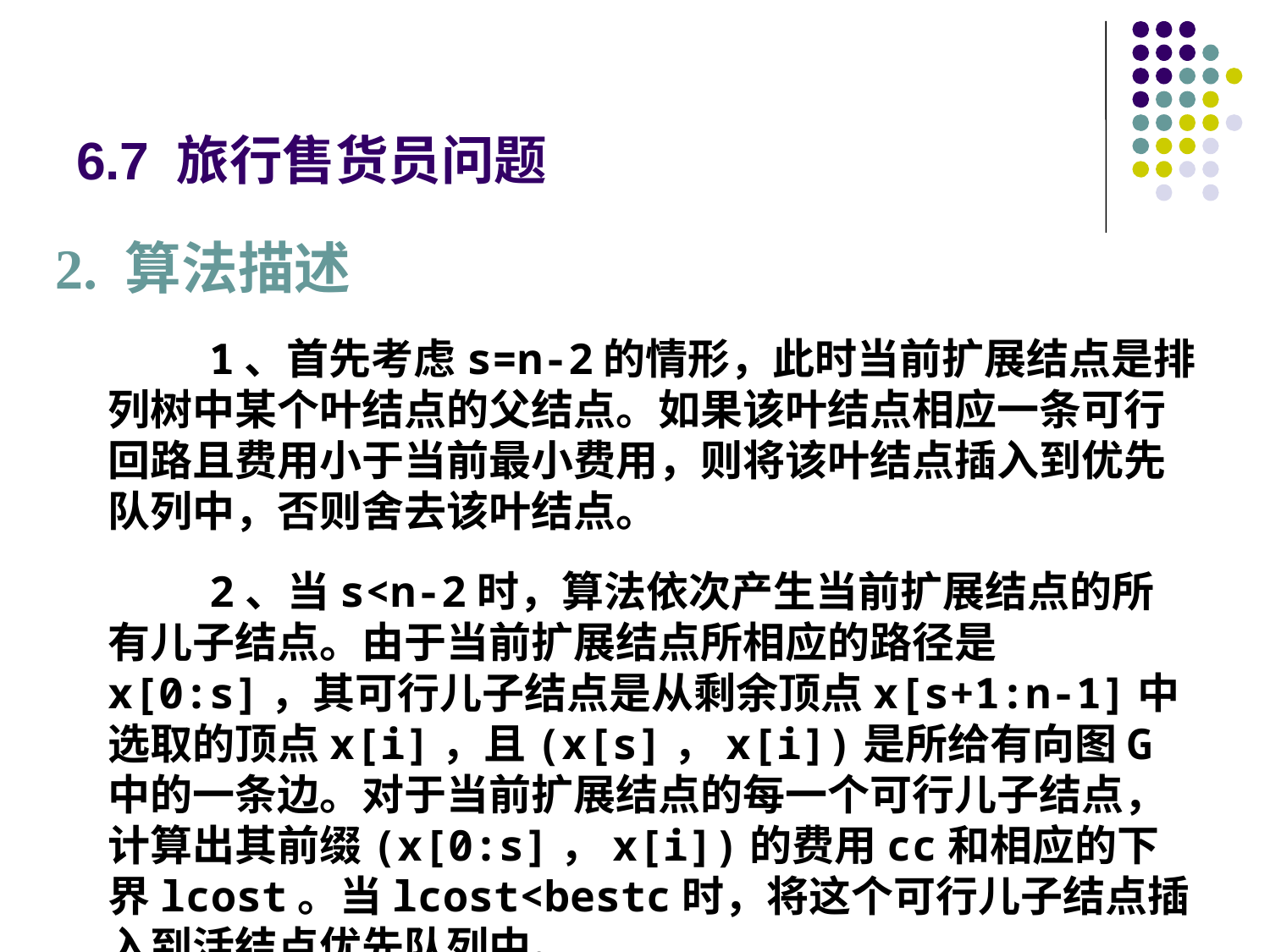

# 6.7 旅行售货员问题
2. 算法描述
    1、首先考虑s=n-2的情形，此时当前扩展结点是排列树中某个叶结点的父结点。如果该叶结点相应一条可行回路且费用小于当前最小费用，则将该叶结点插入到优先队列中，否则舍去该叶结点。
    2、当s<n-2时，算法依次产生当前扩展结点的所有儿子结点。由于当前扩展结点所相应的路径是x[0:s]，其可行儿子结点是从剩余顶点x[s+1:n-1]中选取的顶点x[i]，且(x[s]，x[i])是所给有向图G中的一条边。对于当前扩展结点的每一个可行儿子结点，计算出其前缀(x[0:s]，x[i])的费用cc和相应的下界lcost。当lcost<bestc时，将这个可行儿子结点插入到活结点优先队列中。